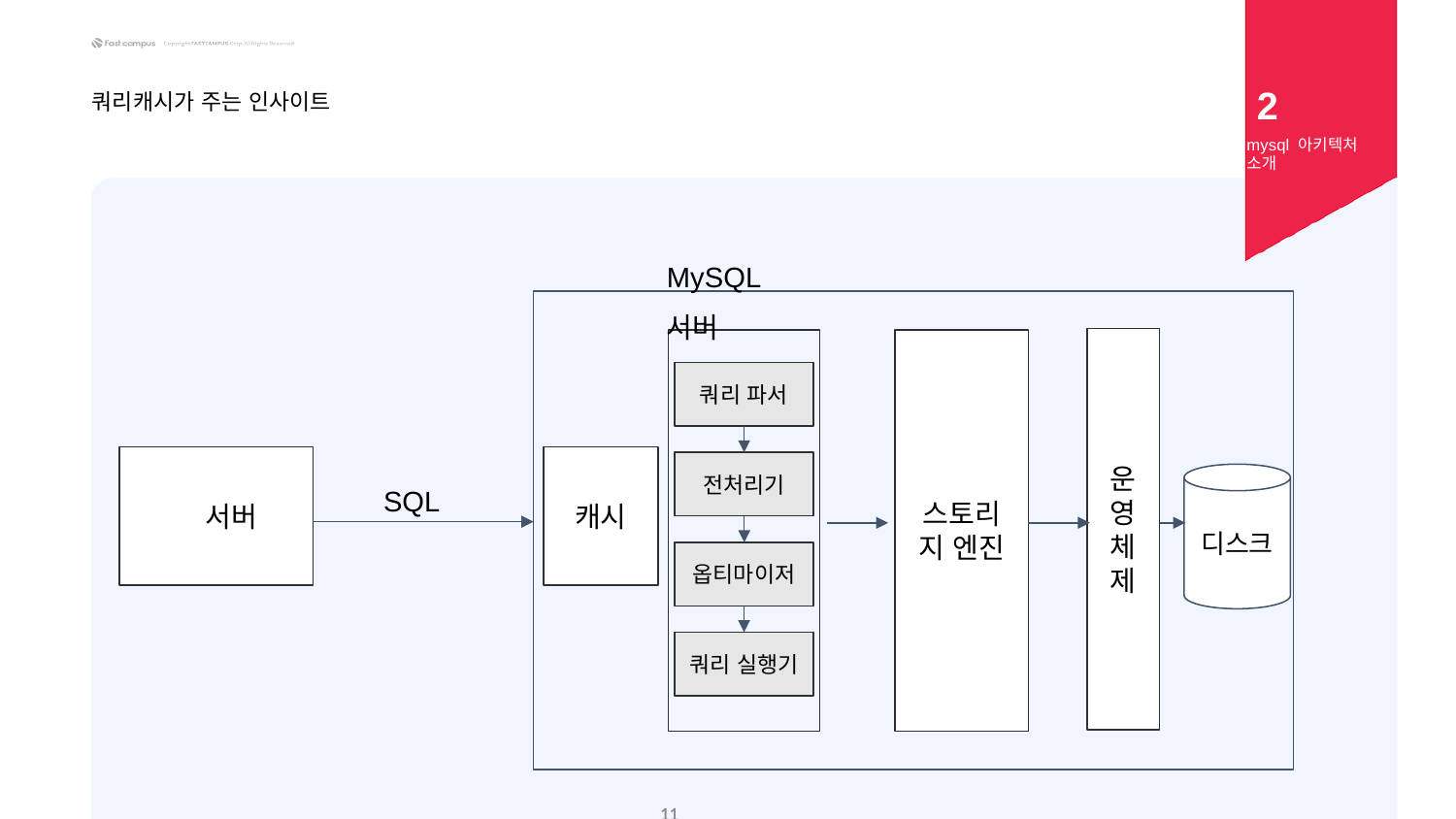

2
쿼리캐시가 주는 인사이트
mysql 아키텍처 소개
MySQL 서버

운영체제

스토리지 엔진
쿼리 파서
   서버
캐시
SQL
전처리기
디스크
옵티마이저
쿼리 실행기
11
11